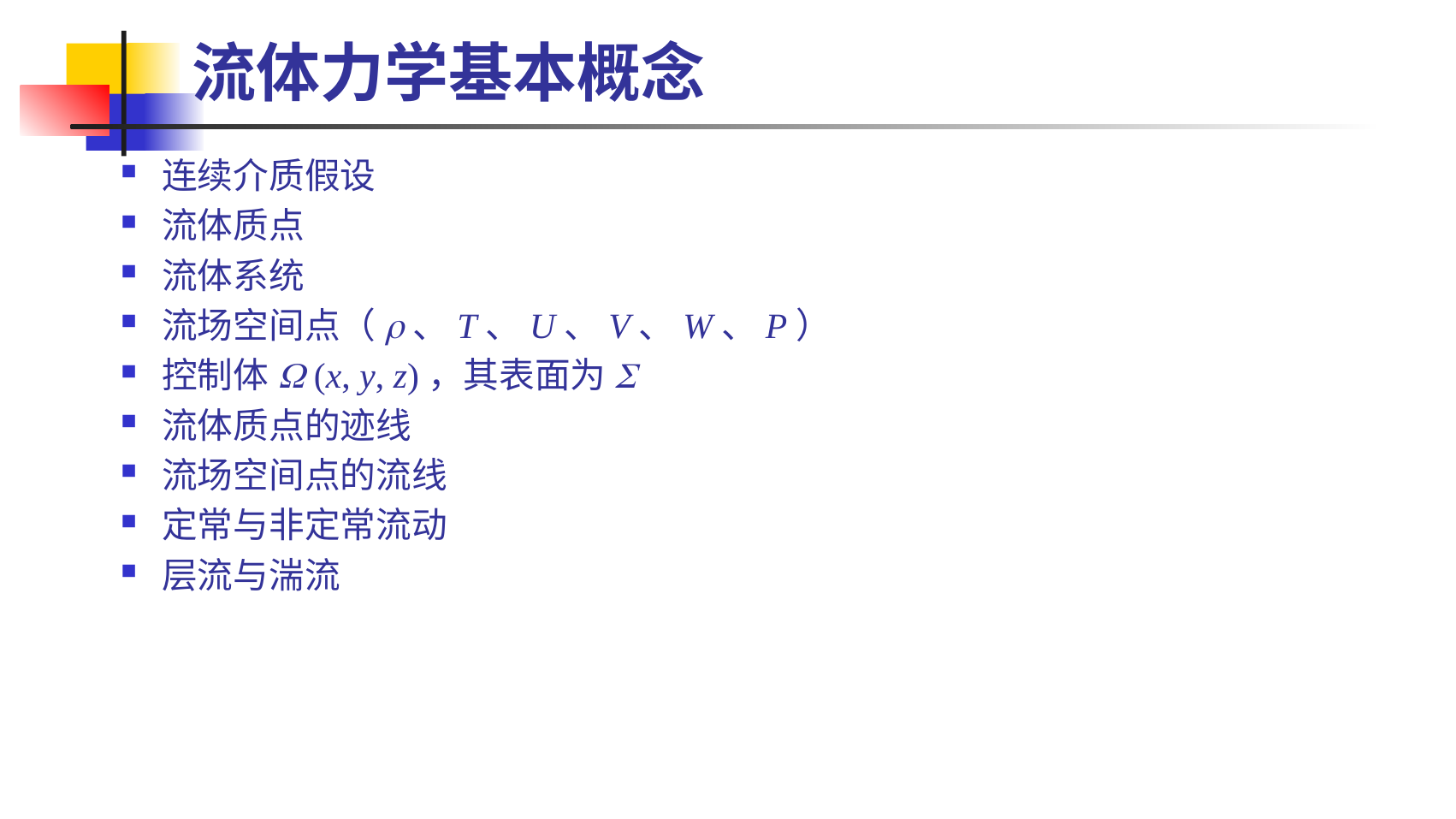

# 流体力学基本概念
连续介质假设
流体质点
流体系统
流场空间点（ρ、T、U、V、W、P）
控制体Ω (x, y, z)，其表面为Σ
流体质点的迹线
流场空间点的流线
定常与非定常流动
层流与湍流